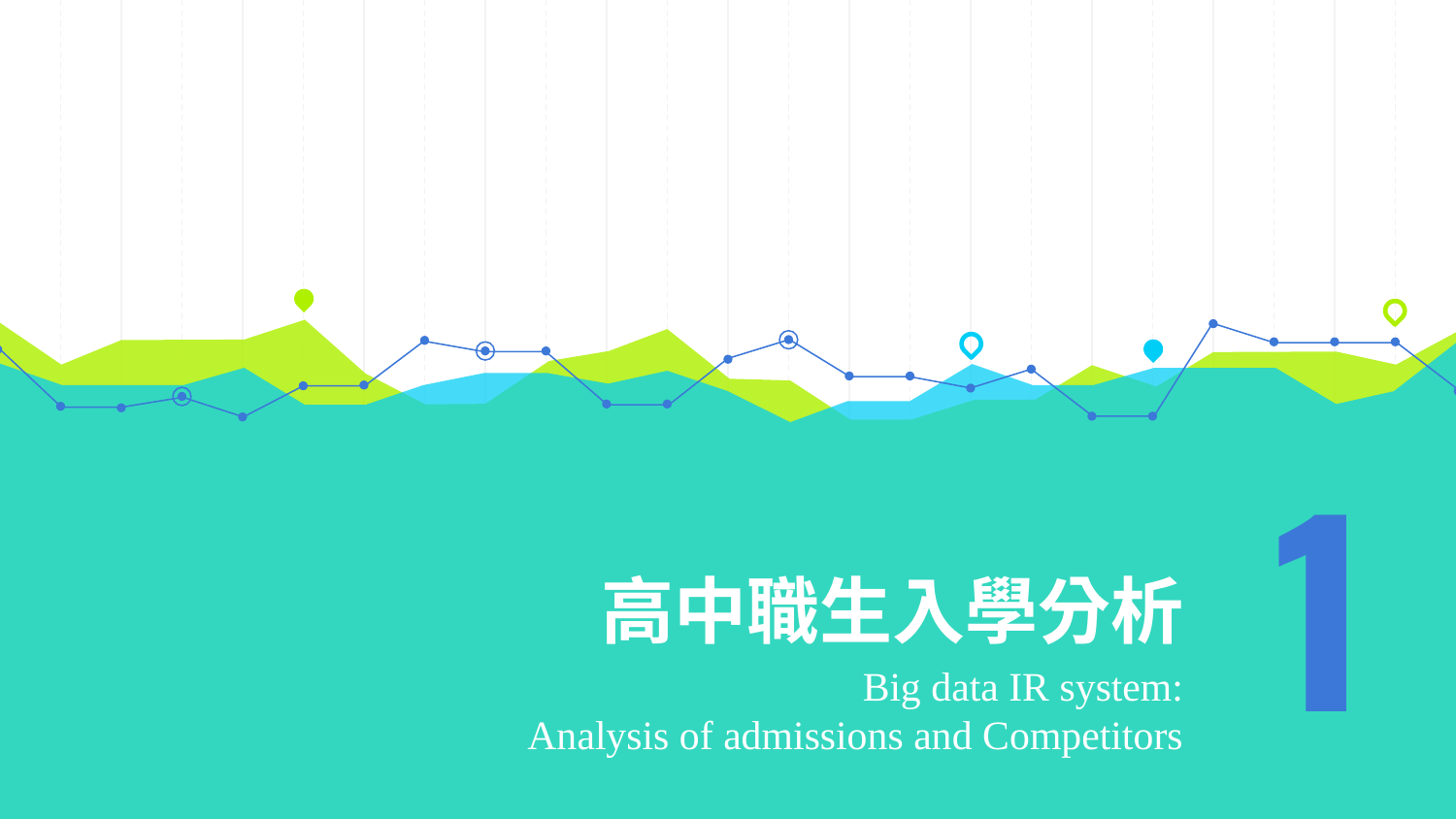

# 高中職生入學分析
1
Big data IR system:
Analysis of admissions and Competitors